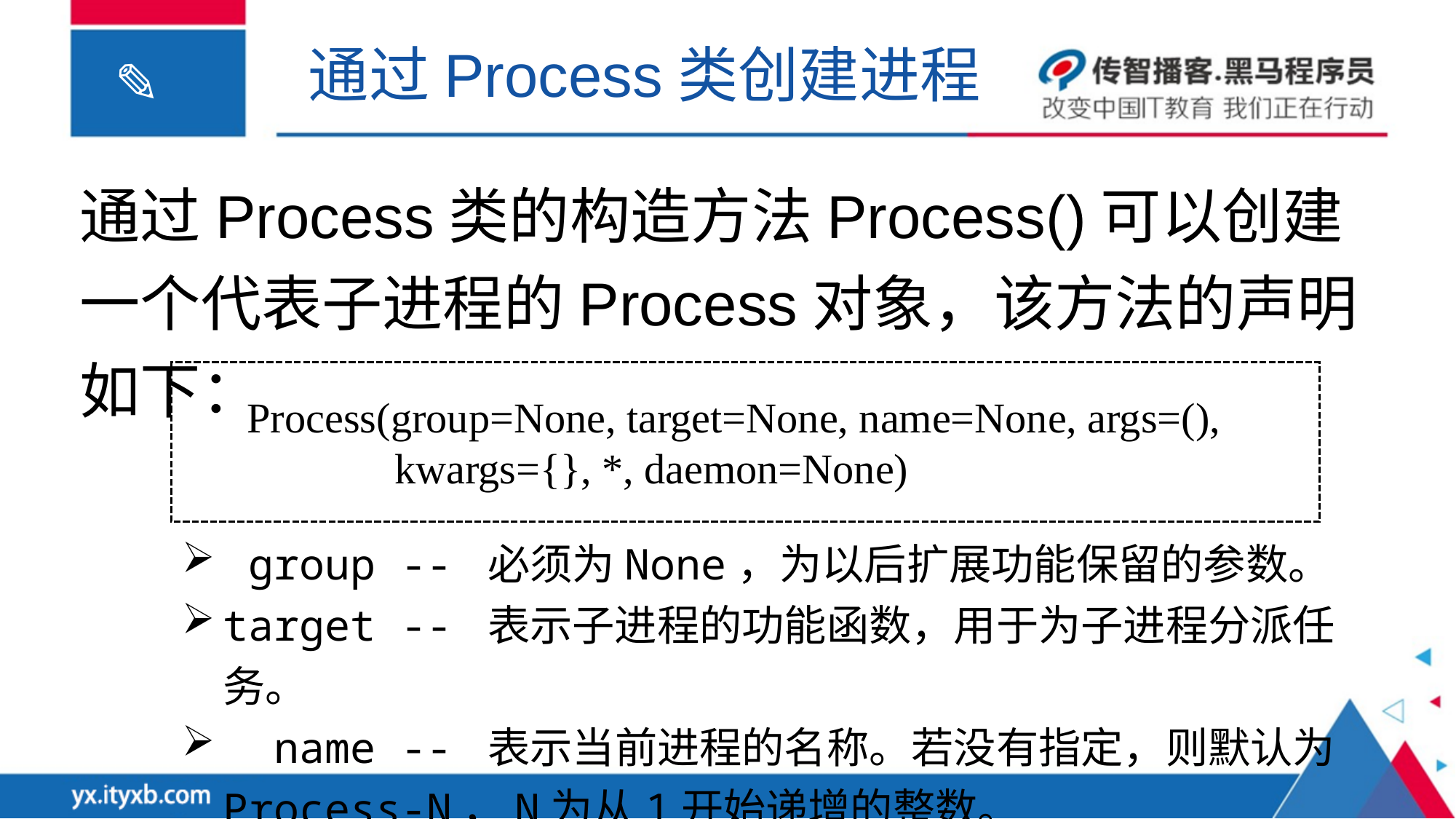

通过Process类创建进程
通过Process类的构造方法Process()可以创建一个代表子进程的Process对象，该方法的声明如下：

Process(group=None, target=None, name=None, args=(),
              kwargs={}, *, daemon=None)
 group -- 必须为None，为以后扩展功能保留的参数。
target -- 表示子进程的功能函数，用于为子进程分派任务。
  name -- 表示当前进程的名称。若没有指定，则默认为Process-N，N为从1开始递增的整数。